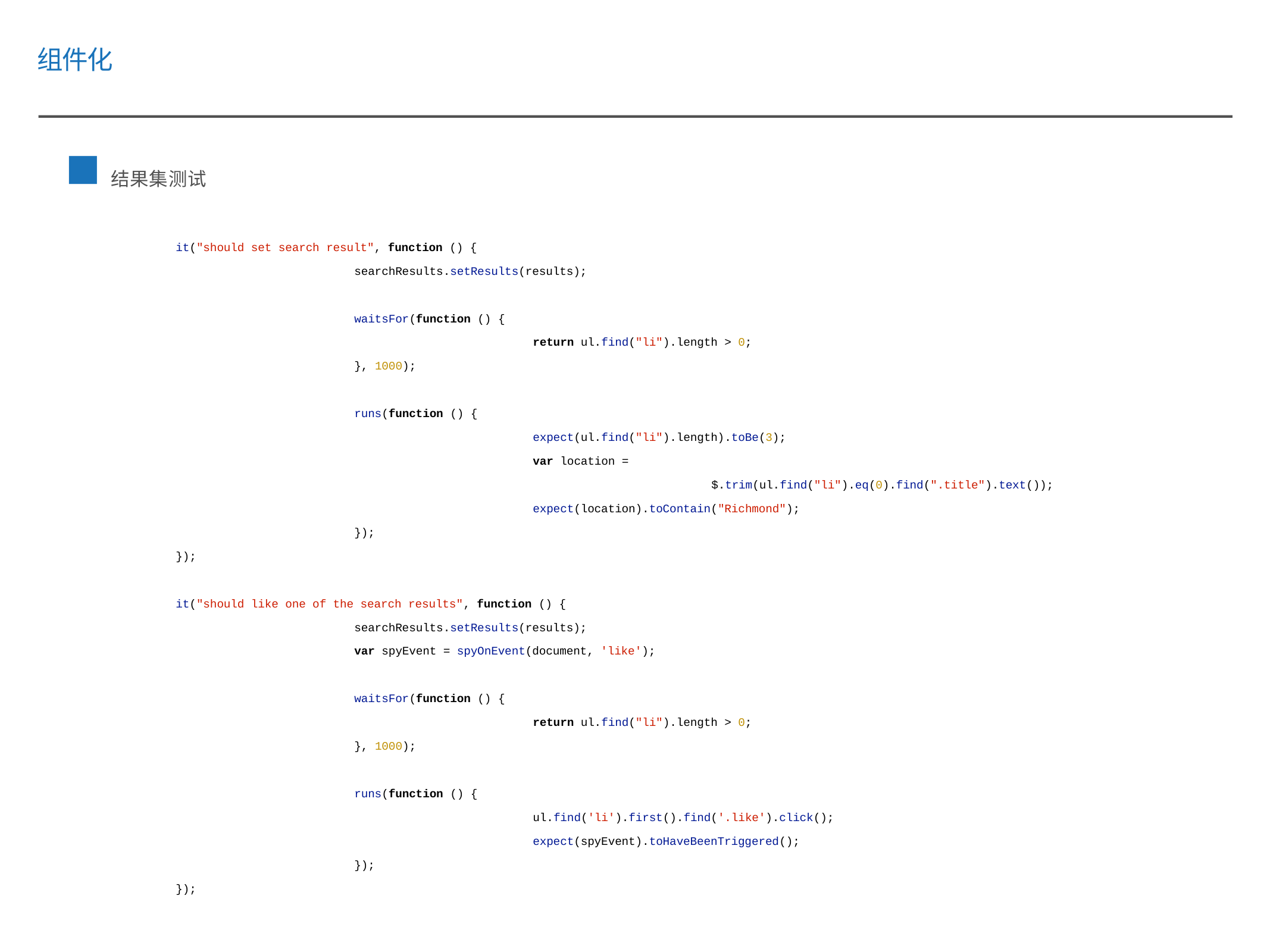

组件化
结果集测试

it("should set search result", function () {
		searchResults.setResults(results);

		waitsFor(function () {
				return ul.find("li").length > 0;
		}, 1000);

		runs(function () {
				expect(ul.find("li").length).toBe(3);
				var location =
						$.trim(ul.find("li").eq(0).find(".title").text());
				expect(location).toContain("Richmond");
		});
});

it("should like one of the search results", function () {
		searchResults.setResults(results);
		var spyEvent = spyOnEvent(document, 'like');

		waitsFor(function () {
				return ul.find("li").length > 0;
		}, 1000);

		runs(function () {
				ul.find('li').first().find('.like').click();
				expect(spyEvent).toHaveBeenTriggered();
		});
});